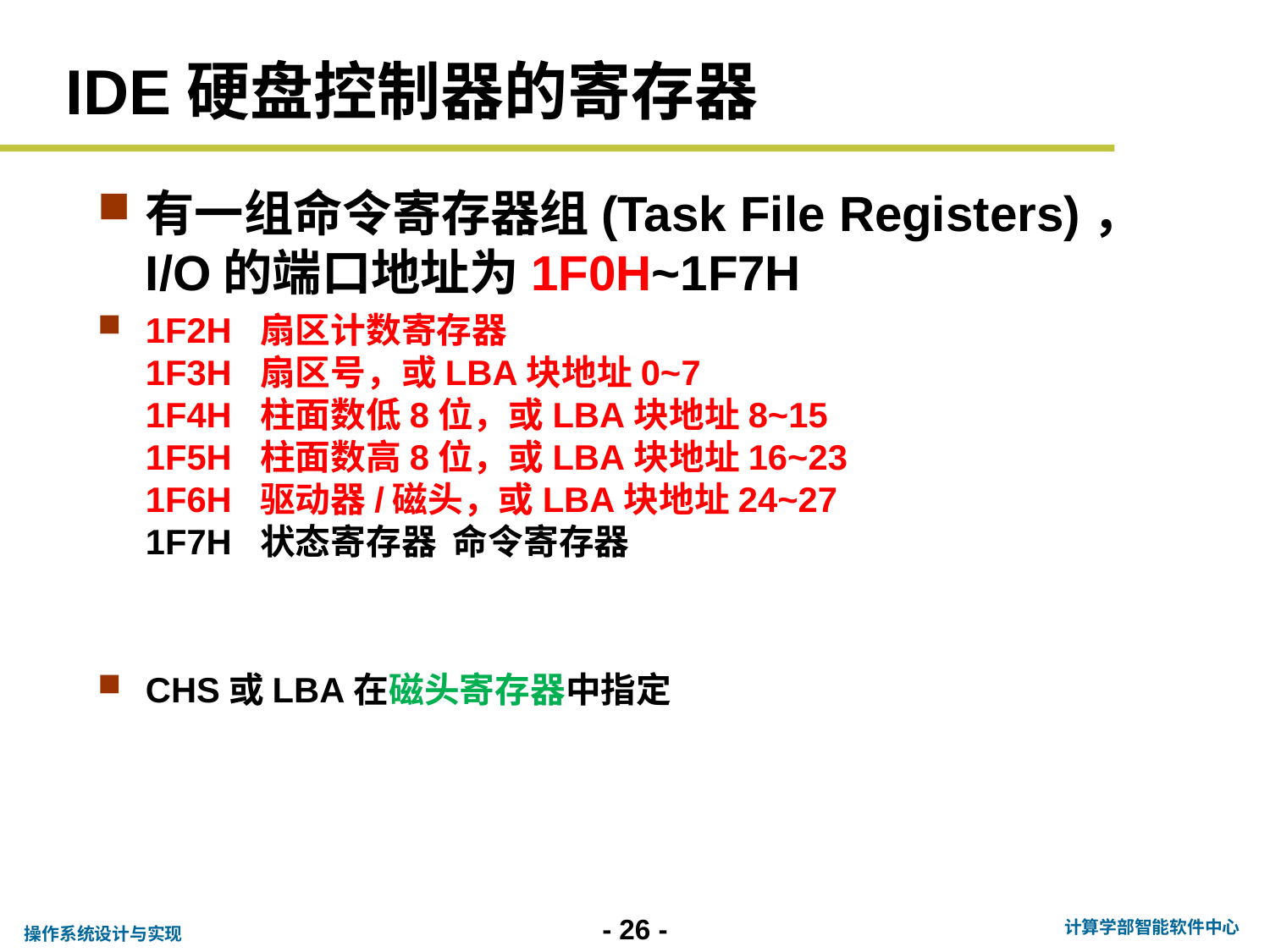

# IDE硬盘控制器的寄存器
有一组命令寄存器组(Task File Registers)， I/O的端口地址为1F0H~1F7H
1F2H  扇区计数寄存器 
1F3H  扇区号，或LBA块地址0~7
1F4H  柱面数低8位，或LBA块地址8~15
1F5H  柱面数高8位，或LBA块地址16~23
1F6H  驱动器/磁头，或LBA块地址24~27
1F7H  状态寄存器  命令寄存器

CHS或LBA在磁头寄存器中指定